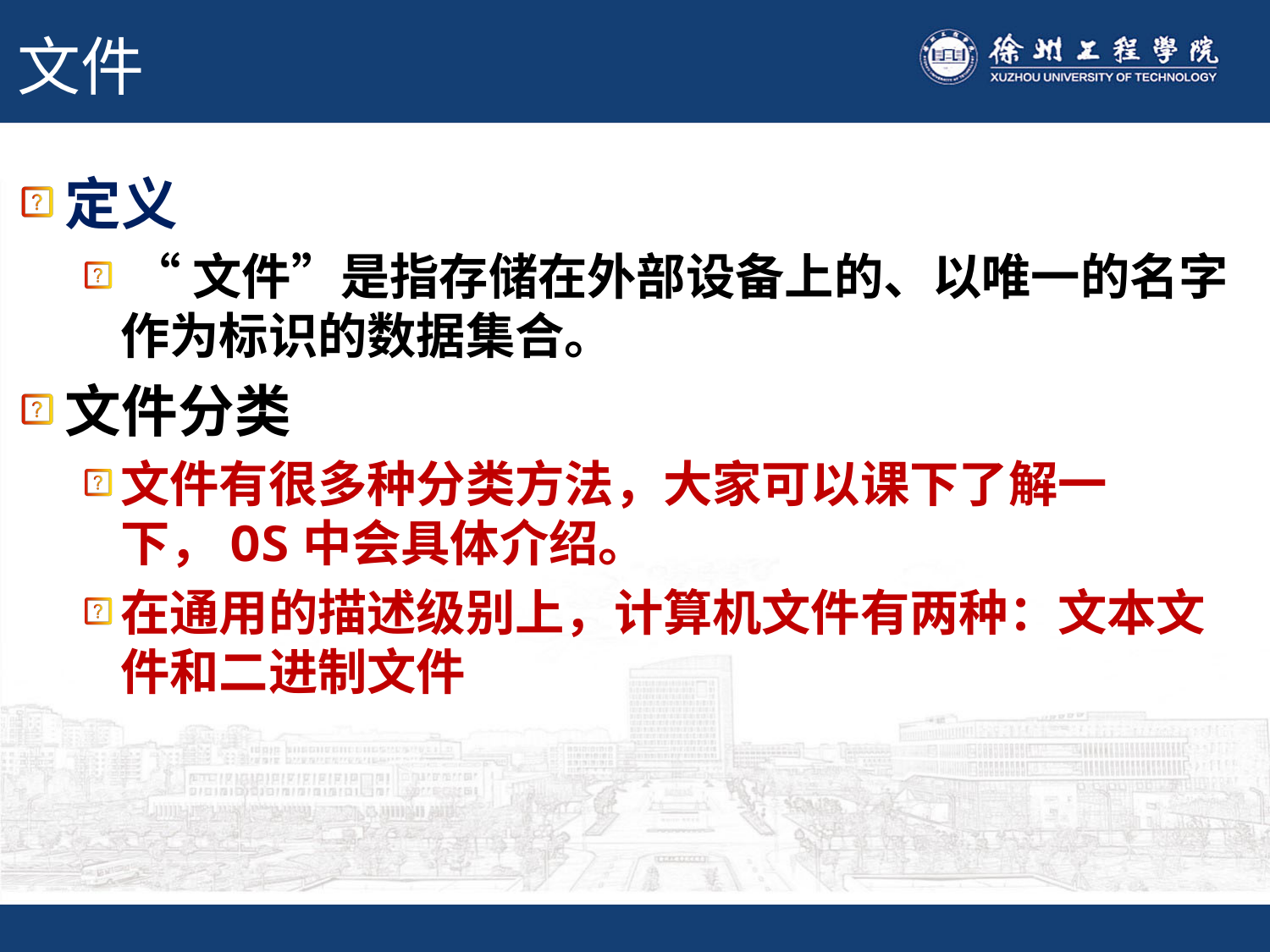

# 文件
定义
 “文件”是指存储在外部设备上的、以唯一的名字作为标识的数据集合。
文件分类
文件有很多种分类方法，大家可以课下了解一下，OS中会具体介绍。
在通用的描述级别上，计算机文件有两种：文本文件和二进制文件